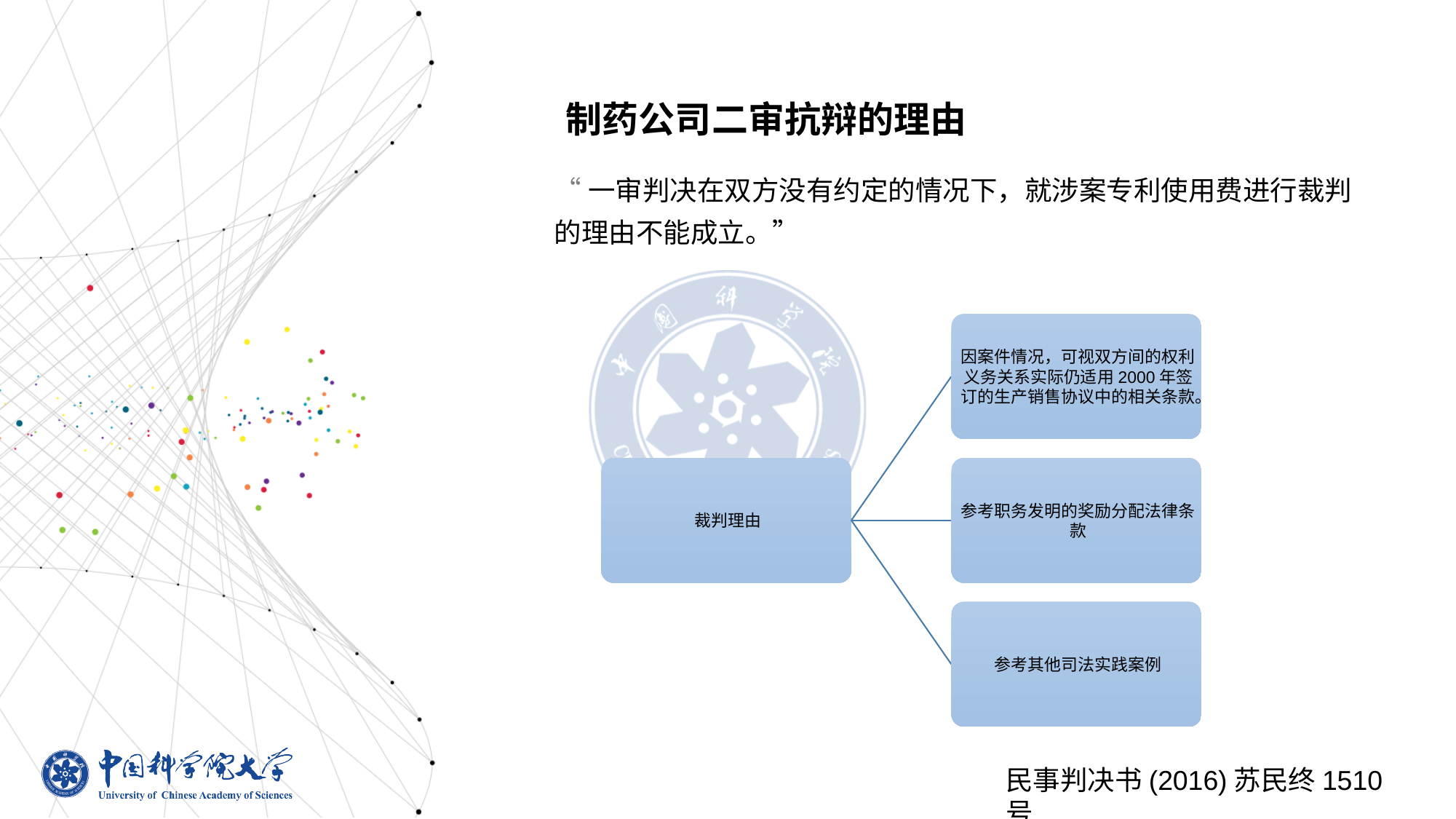

制药公司二审抗辩的理由
“一审判决在双方没有约定的情况下，就涉案专利使用费进行裁判的理由不能成立。”
裁判理由

因案件情况，可视双方间的权利义务关系实际仍适用2000年签订的生产销售协议中的相关条款。

参考职务发明的奖励分配法律条款

参考其他司法实践案例
民事判决书(2016)苏民终1510号